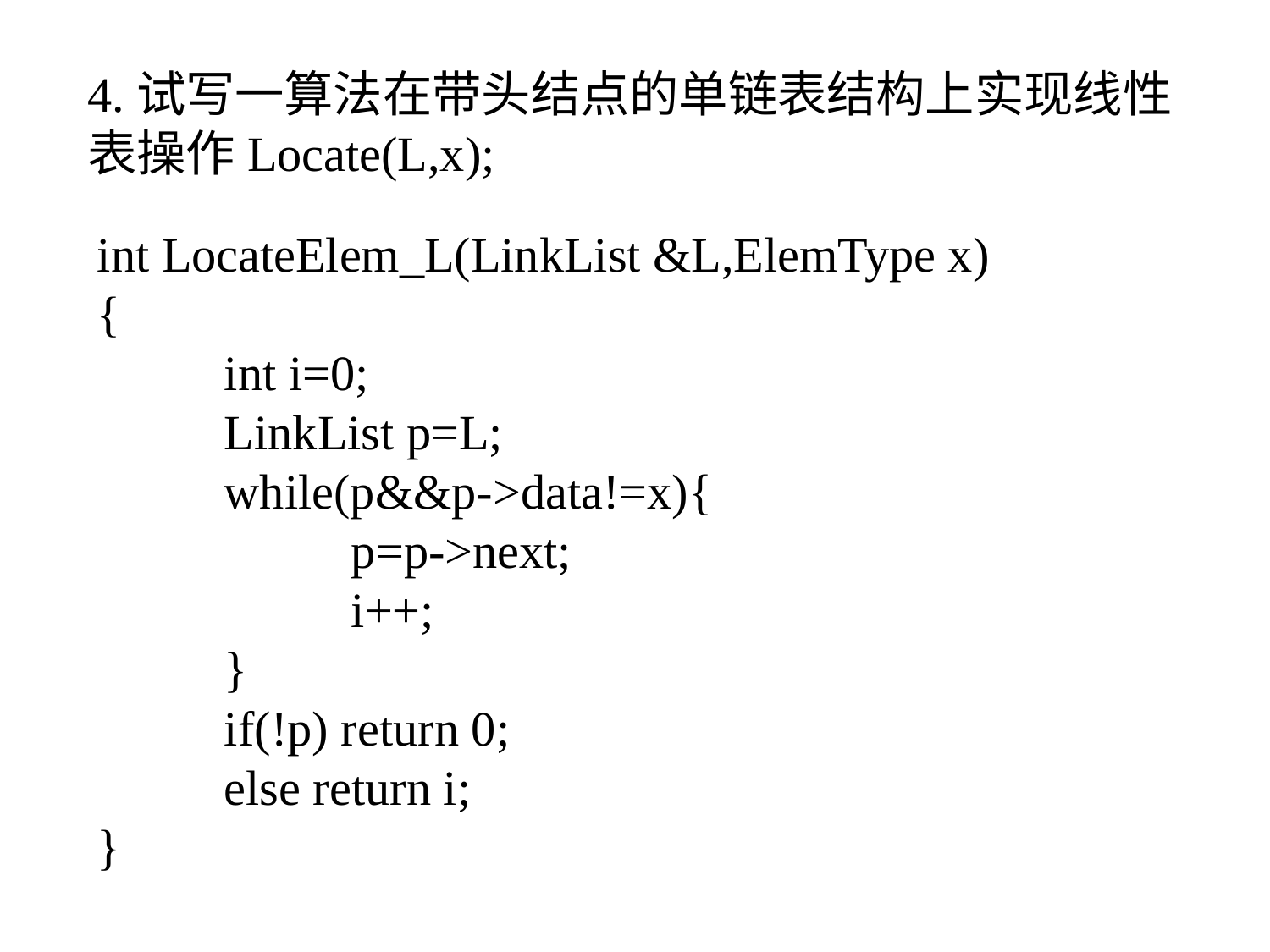

4.试写一算法在带头结点的单链表结构上实现线性表操作Locate(L,x);
int LocateElem_L(LinkList &L,ElemType x)
{
	int i=0;
	LinkList p=L;
	while(p&&p->data!=x){
		p=p->next;
		i++;
	}
	if(!p) return 0;
	else return i;
}